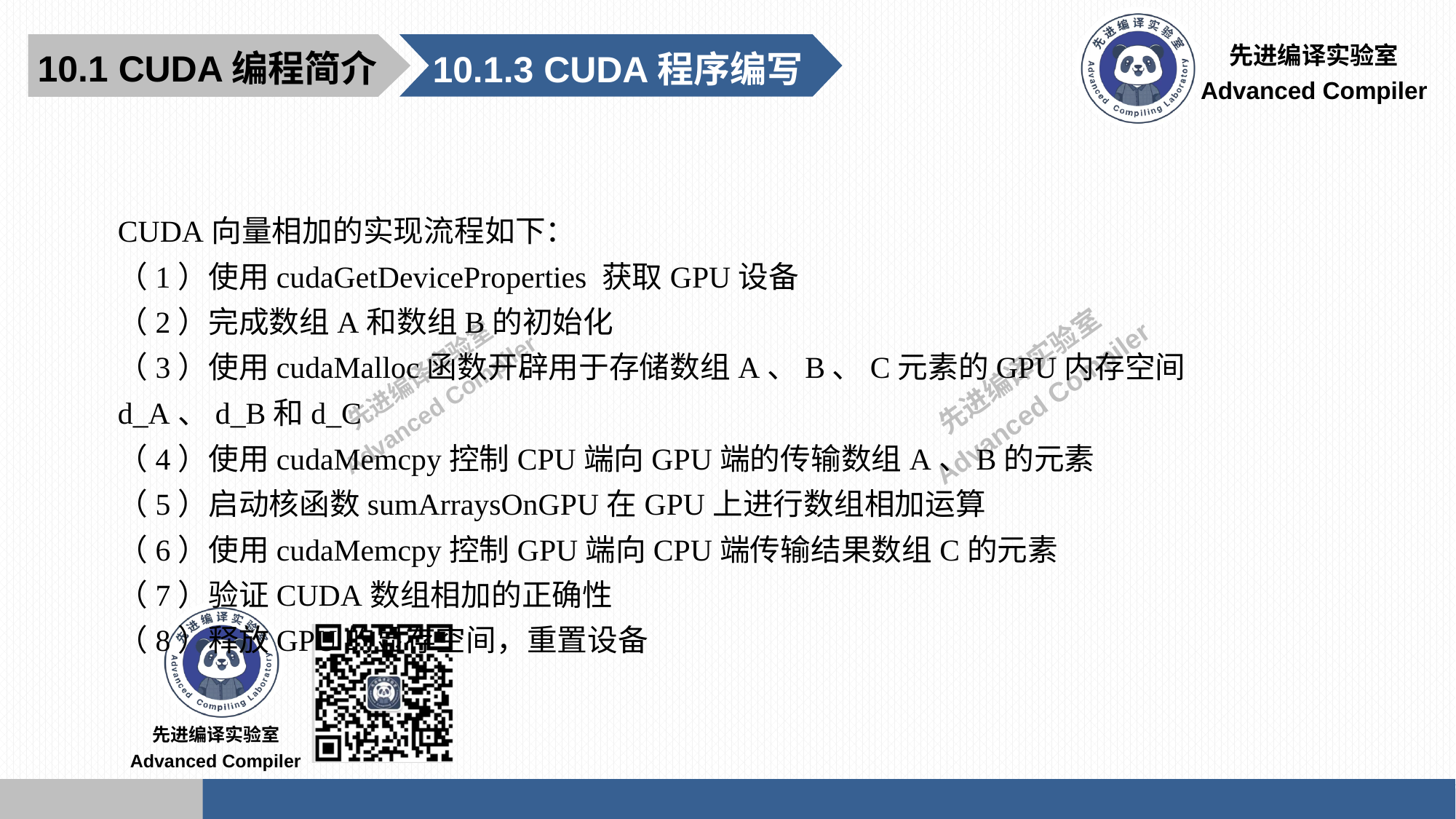

10.1 CUDA编程简介
10.1.3 CUDA程序编写

CUDA向量相加的实现流程如下：
（1）使用cudaGetDeviceProperties 获取GPU设备
（2）完成数组A和数组B的初始化
（3）使用cudaMalloc函数开辟用于存储数组A、B、C元素的GPU内存空间d_A、d_B和d_C
（4）使用cudaMemcpy控制CPU端向GPU端的传输数组A、B的元素
（5）启动核函数sumArraysOnGPU在GPU上进行数组相加运算
（6）使用cudaMemcpy控制GPU端向CPU端传输结果数组C的元素
（7）验证CUDA数组相加的正确性
（8）释放GPU的显存空间，重置设备